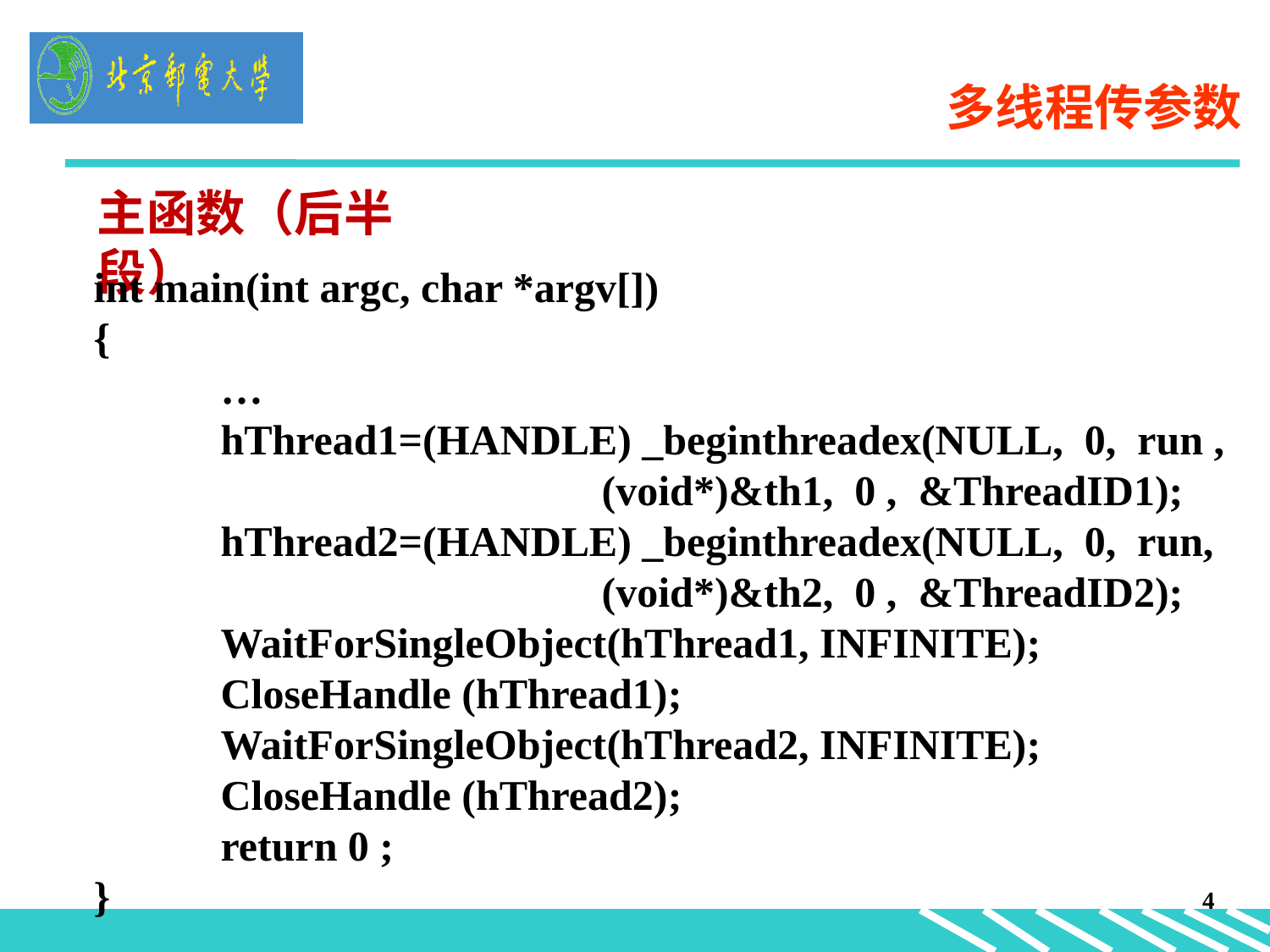

# 多线程传参数
主函数（后半段）
int main(int argc, char *argv[])
{
	…
	hThread1=(HANDLE) _beginthreadex(NULL,  0,  run ,
				(void*)&th1,  0 ,  &ThreadID1);
	hThread2=(HANDLE) _beginthreadex(NULL,  0,  run,
				(void*)&th2,  0 ,  &ThreadID2);
	WaitForSingleObject(hThread1, INFINITE);
	CloseHandle (hThread1);
 	WaitForSingleObject(hThread2, INFINITE);
	CloseHandle (hThread2);
    	return 0 ;
}
4